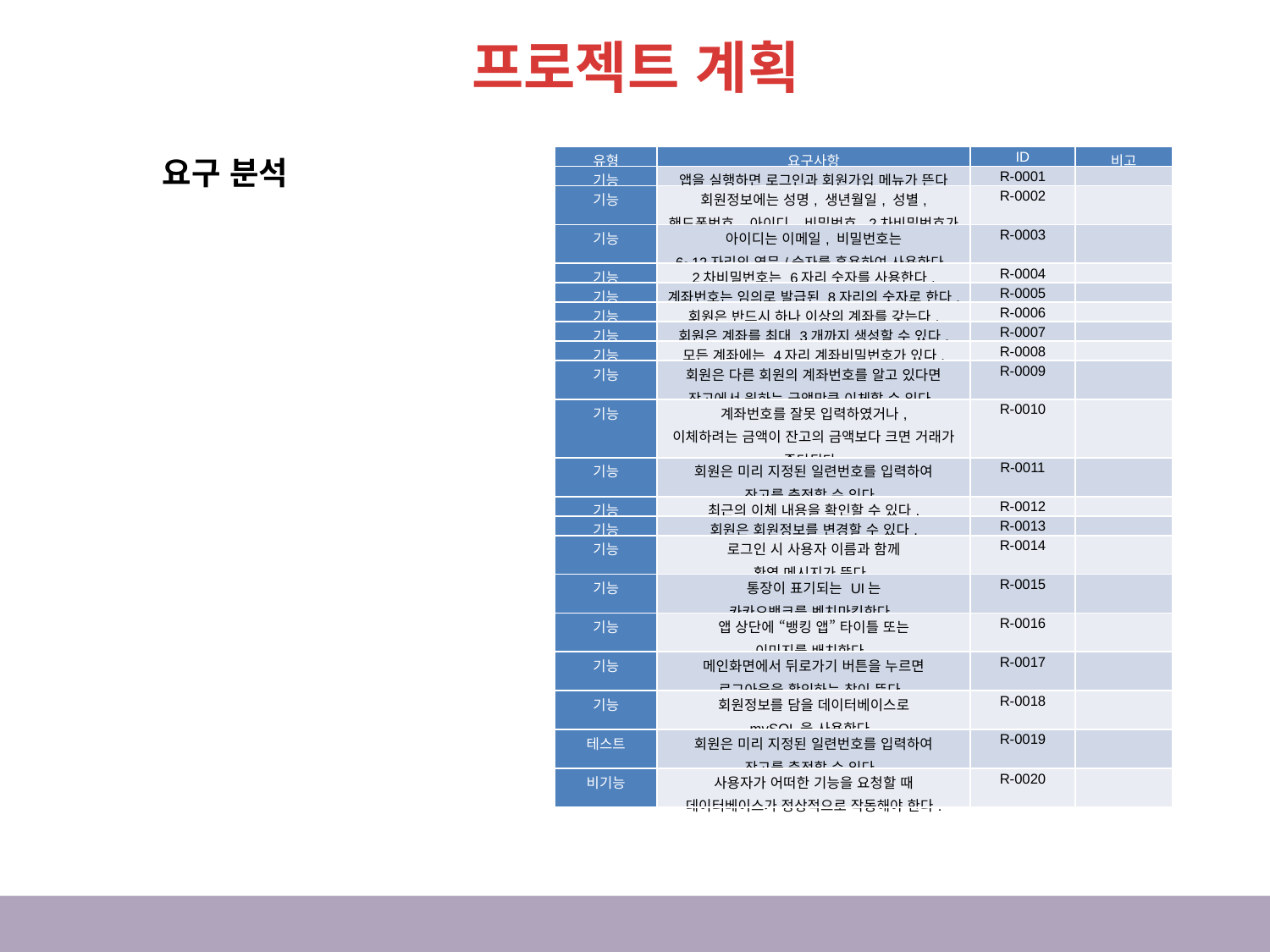

프로젝트 계획
요구 분석
| 유형 | 요구사항 | ID | 비고 |
| --- | --- | --- | --- |
| 기능 | 앱을 실행하면 로그인과 회원가입 메뉴가 뜬다 | R-0001 |  |
| 기능 | 회원정보에는 성명, 생년월일, 성별, 핸드폰번호, 아이디, 비밀번호, 2차비밀번호가 있다. | R-0002 |  |
| 기능 | 아이디는 이메일, 비밀번호는 6~12자리의 영문/숫자를 혼용하여 사용한다. | R-0003 |  |
| 기능 | 2차비밀번호는 6자리 숫자를 사용한다. | R-0004 |  |
| 기능 | 계좌번호는 임의로 발급된 8자리의 숫자로 한다. | R-0005 |  |
| 기능 | 회원은 반드시 하나 이상의 계좌를 갖는다. | R-0006 |  |
| 기능 | 회원은 계좌를 최대 3개까지 생성할 수 있다. | R-0007 |  |
| 기능 | 모든 계좌에는 4자리 계좌비밀번호가 있다. | R-0008 |  |
| 기능 | 회원은 다른 회원의 계좌번호를 알고 있다면 잔고에서 원하는 금액만큼 이체할 수 있다. | R-0009 |  |
| 기능 | 계좌번호를 잘못 입력하였거나, 이체하려는 금액이 잔고의 금액보다 크면 거래가 중단된다. | R-0010 |  |
| 기능 | 회원은 미리 지정된 일련번호를 입력하여 잔고를 충전할 수 있다. | R-0011 |  |
| 기능 | 최근의 이체 내용을 확인할 수 있다. | R-0012 |  |
| 기능 | 회원은 회원정보를 변경할 수 있다. | R-0013 |  |
| 기능 | 로그인 시 사용자 이름과 함께 환영 메시지가 뜬다. | R-0014 |  |
| 기능 | 통장이 표기되는 UI는 카카오뱅크를 벤치마킹한다. | R-0015 |  |
| 기능 | 앱 상단에 “뱅킹 앱” 타이틀 또는 이미지를 배치한다. | R-0016 |  |
| 기능 | 메인화면에서 뒤로가기 버튼을 누르면 로그아웃을 확인하는 창이 뜬다. | R-0017 |  |
| 기능 | 회원정보를 담을 데이터베이스로 mySQL을 사용한다. | R-0018 |  |
| 테스트 | 회원은 미리 지정된 일련번호를 입력하여 잔고를 충전할 수 있다. | R-0019 |  |
| 비기능 | 사용자가 어떠한 기능을 요청할 때 데이터베이스가 정상적으로 작동해야 한다. | R-0020 |  |